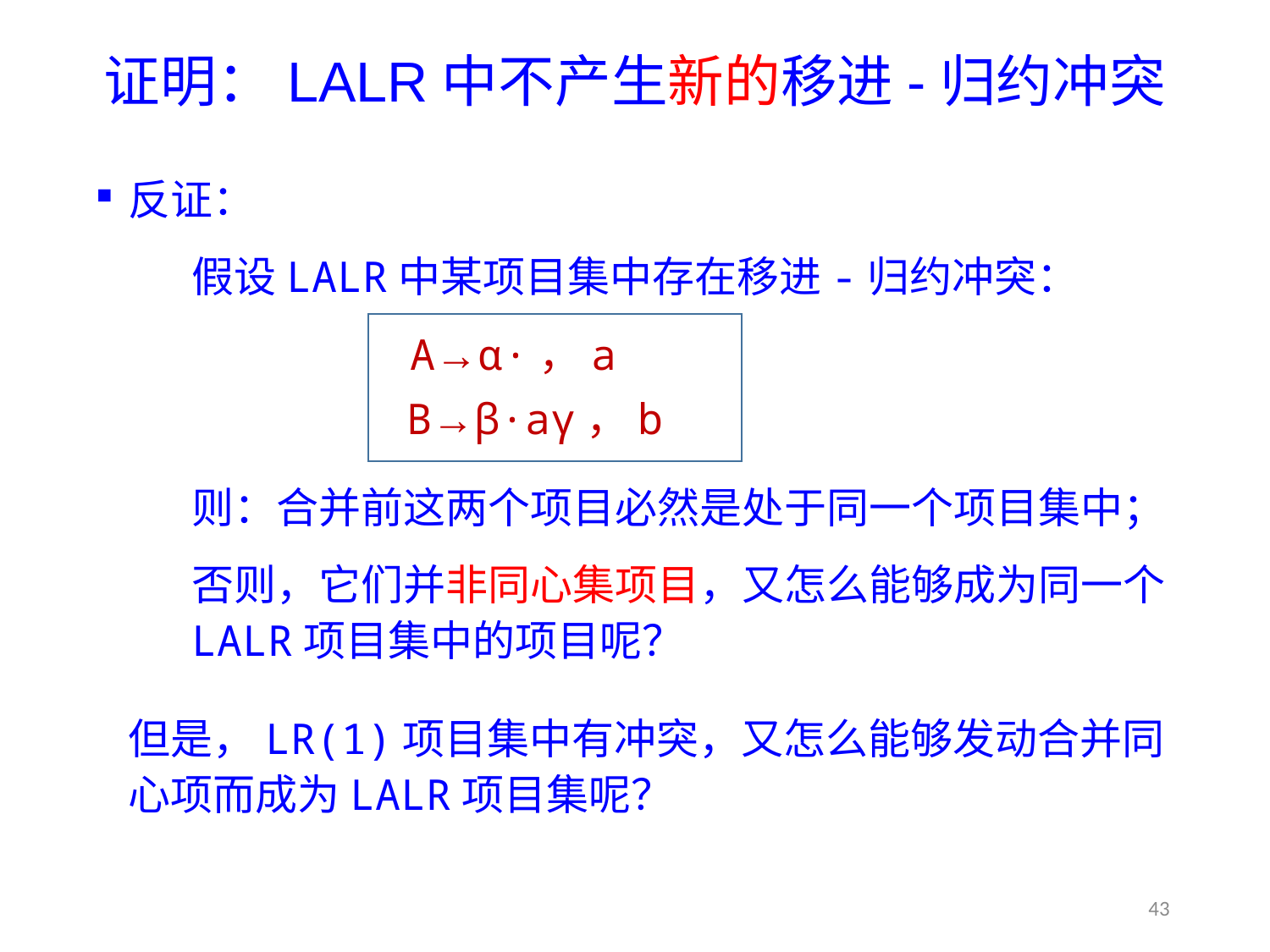

# 证明：LALR中不产生新的移进-归约冲突
反证：
假设LALR中某项目集中存在移进-归约冲突：

则：合并前这两个项目必然是处于同一个项目集中；
否则，它们并非同心集项目，又怎么能够成为同一个LALR项目集中的项目呢？
但是，LR(1)项目集中有冲突，又怎么能够发动合并同心项而成为LALR项目集呢？

A→α·，a
B→β·aγ，b
43